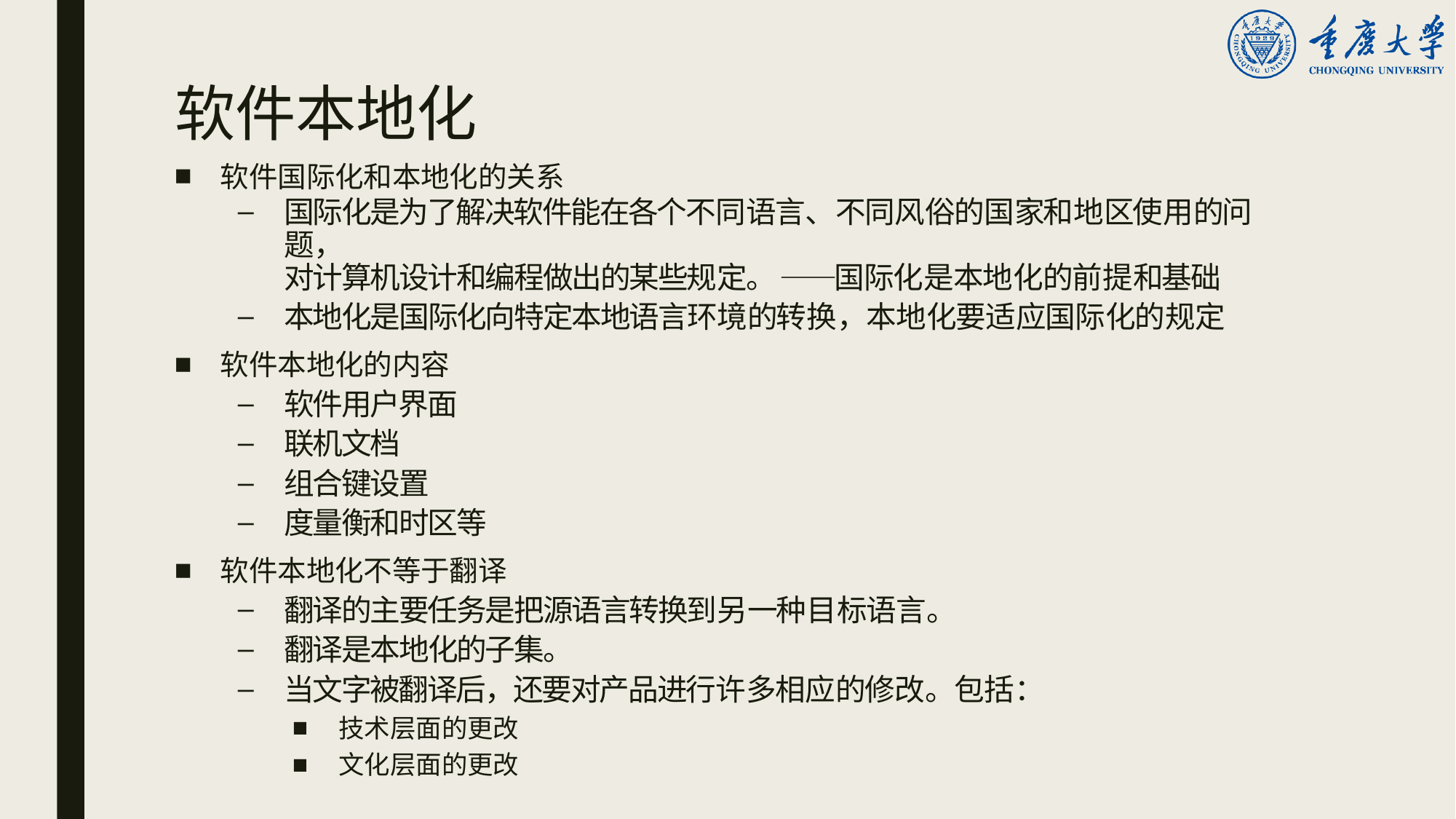

# 软件本地化
软件国际化和本地化的关系
国际化是为了解决软件能在各个不同语言、不同风俗的国家和地区使用的问题，
对计算机设计和编程做出的某些规定。——国际化是本地化的前提和基础
本地化是国际化向特定本地语言环境的转换，本地化要适应国际化的规定
软件本地化的内容
软件用户界面
联机文档
组合键设置
度量衡和时区等
软件本地化不等于翻译
翻译的主要任务是把源语言转换到另一种目标语言。
翻译是本地化的子集。
当文字被翻译后，还要对产品进行许多相应的修改。包括：
技术层面的更改
文化层面的更改